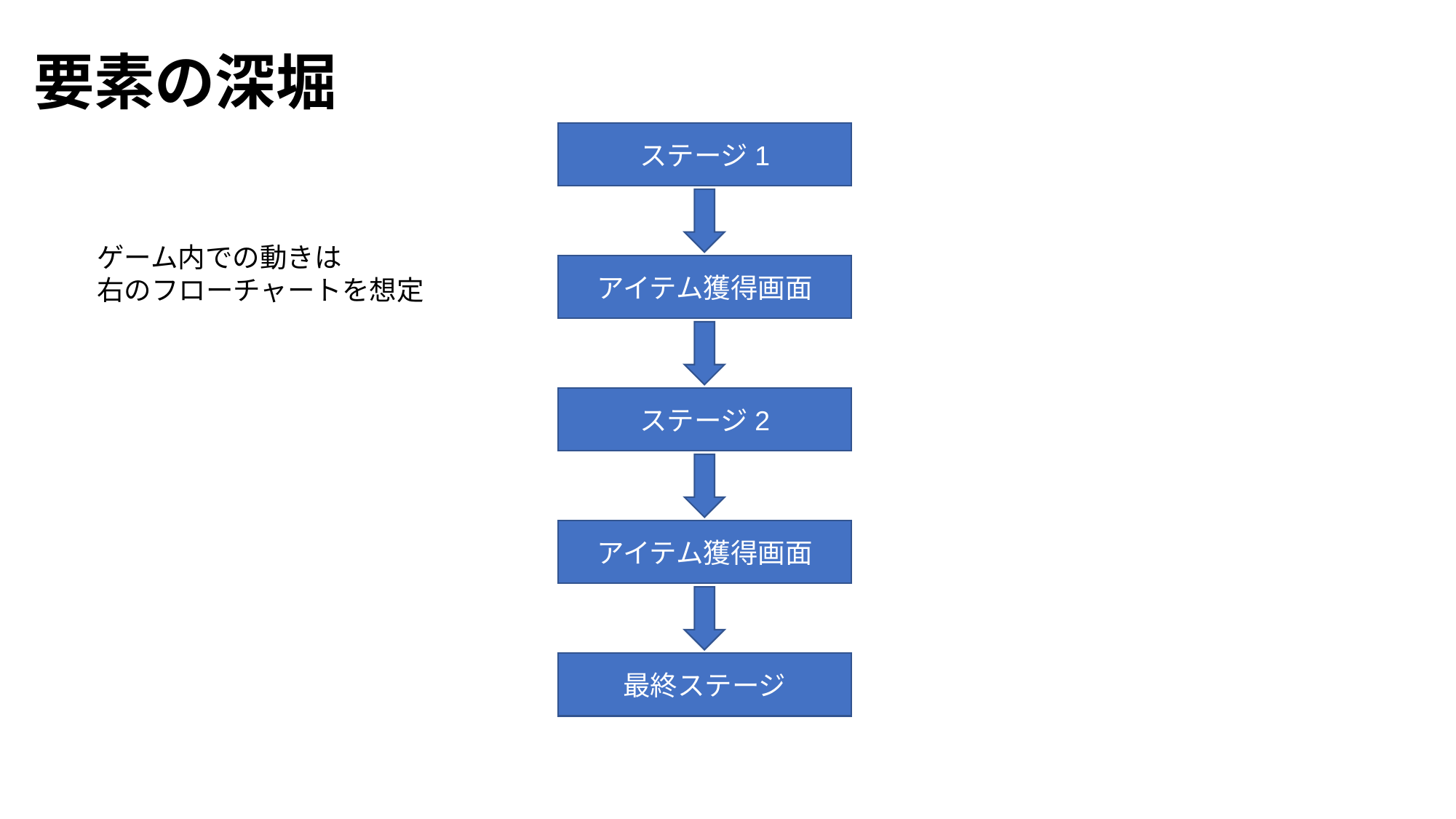

要素の深堀
ステージ1

ゲーム内での動きは
右のフローチャートを想定
アイテム獲得画面

ステージ2

アイテム獲得画面

最終ステージ